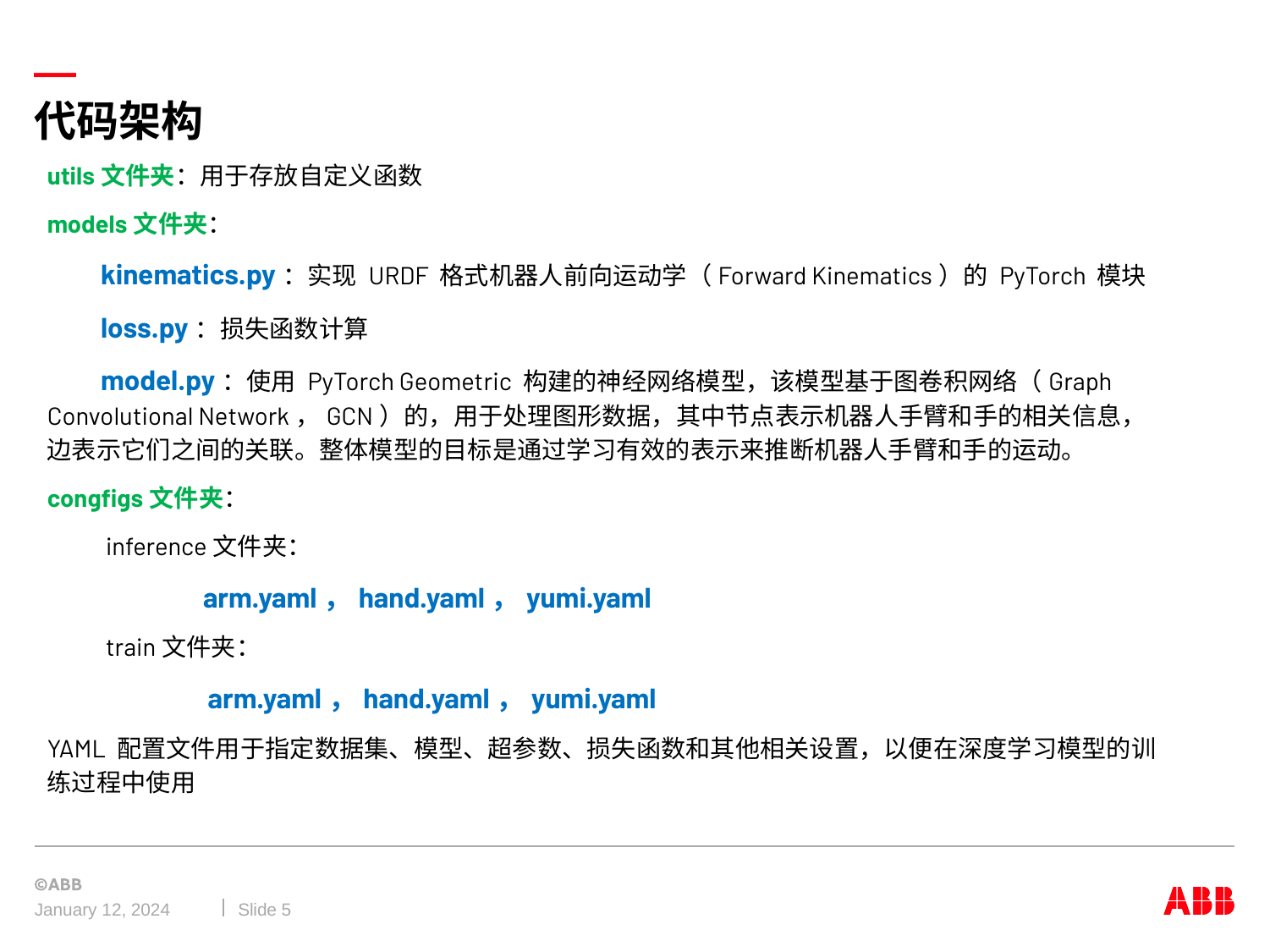

# 代码架构
utils文件夹：用于存放自定义函数
models文件夹：
           kinematics.py：实现 URDF 格式机器人前向运动学（Forward Kinematics）的 PyTorch 模块
           loss.py：损失函数计算
           model.py：使用 PyTorch Geometric 构建的神经网络模型，该模型基于图卷积网络（Graph Convolutional Network，GCN）的，用于处理图形数据，其中节点表示机器人手臂和手的相关信息，边表示它们之间的关联。整体模型的目标是通过学习有效的表示来推断机器人手臂和手的运动。
congfigs文件夹：
            inference文件夹：
                                arm.yaml，hand.yaml，yumi.yaml
            train文件夹：
                                 arm.yaml，hand.yaml，yumi.yaml
YAML 配置文件用于指定数据集、模型、超参数、损失函数和其他相关设置，以便在深度学习模型的训练过程中使用

Slide 5
January 12, 2024